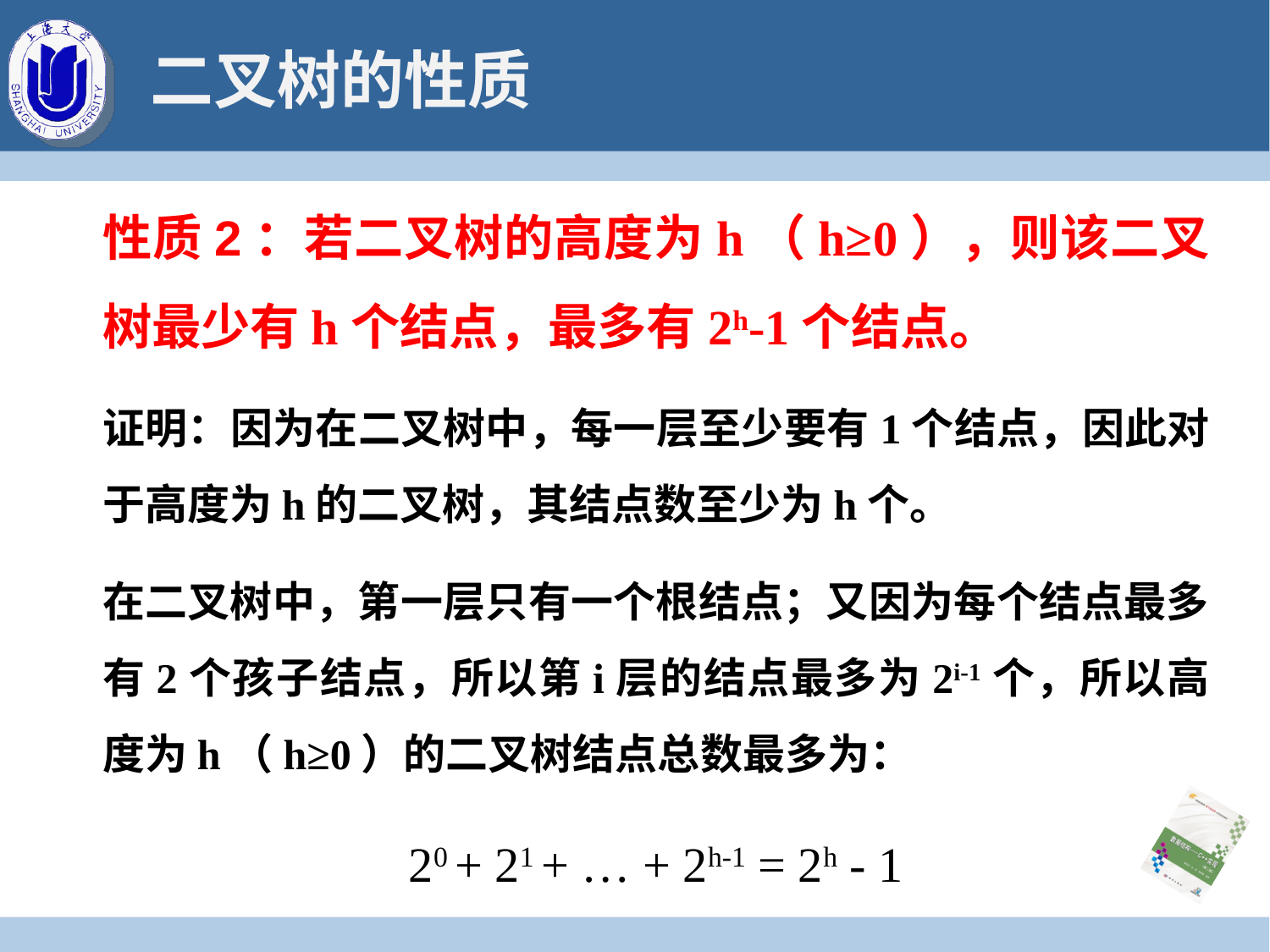

# 二叉树的性质
性质2：若二叉树的高度为h（h≥0），则该二叉树最少有h个结点，最多有2h-1个结点。
证明：因为在二叉树中，每一层至少要有1个结点，因此对于高度为h的二叉树，其结点数至少为h个。
在二叉树中，第一层只有一个根结点；又因为每个结点最多有2个孩子结点，所以第i层的结点最多为2i-1个，所以高度为h（h≥0）的二叉树结点总数最多为：
20 + 21 + … + 2h-1 = 2h - 1